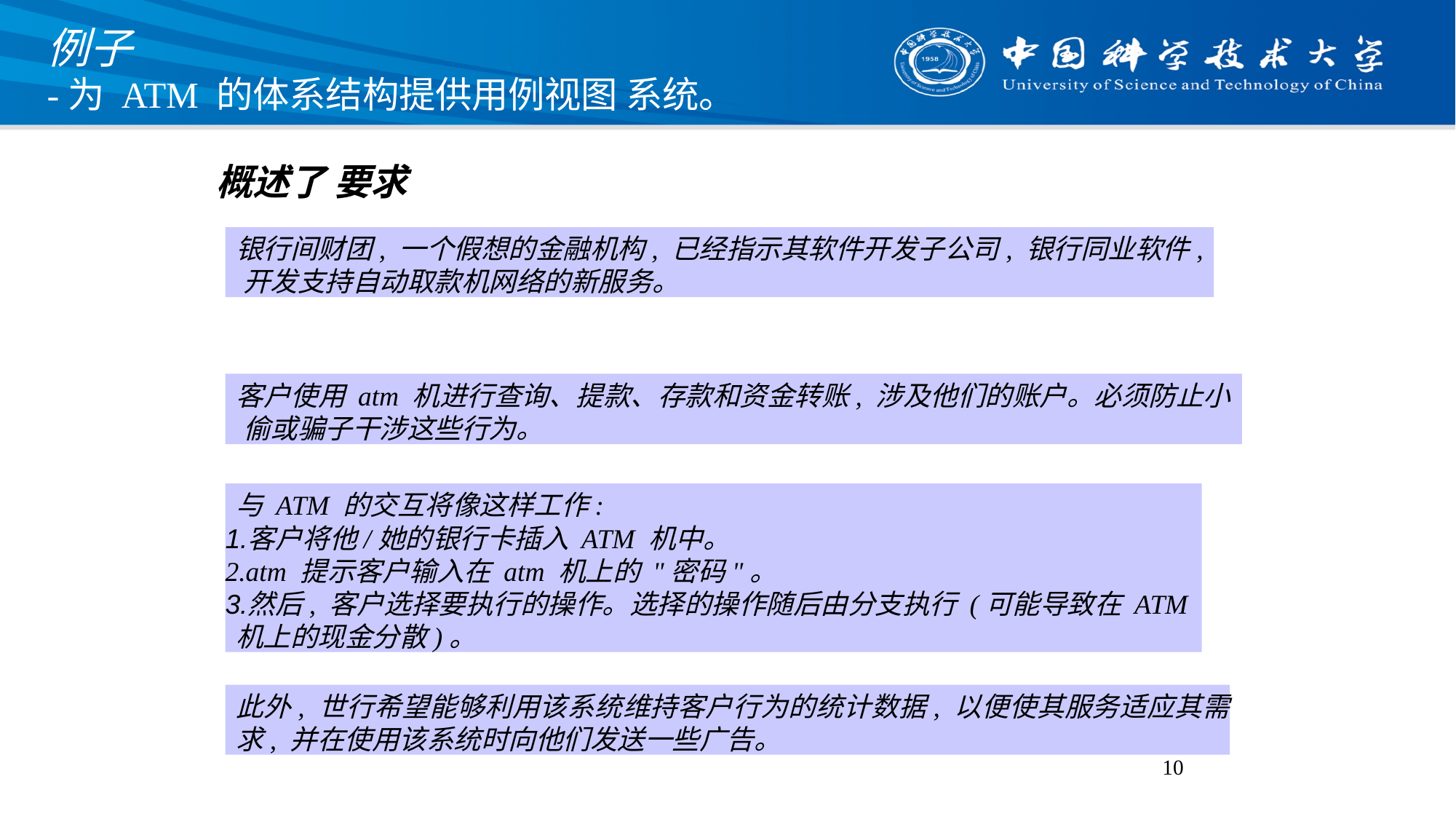

# 例子 -为 ATM 的体系结构提供用例视图 系统。
概述了 要求
银行间财团, 一个假想的金融机构, 已经指示其软件开发子公司, 银行同业软件, 开发支持自动取款机网络的新服务。
客户使用 atm 机进行查询、提款、存款和资金转账, 涉及他们的账户。必须防止小偷或骗子干涉这些行为。
与 ATM 的交互将像这样工作:
客户将他/她的银行卡插入 ATM 机中。
atm 提示客户输入在 atm 机上的 "密码"。
然后, 客户选择要执行的操作。选择的操作随后由分支执行 (可能导致在 ATM 机上的现金分散)。
此外, 世行希望能够利用该系统维持客户行为的统计数据, 以便使其服务适应其需求, 并在使用该系统时向他们发送一些广告。
10